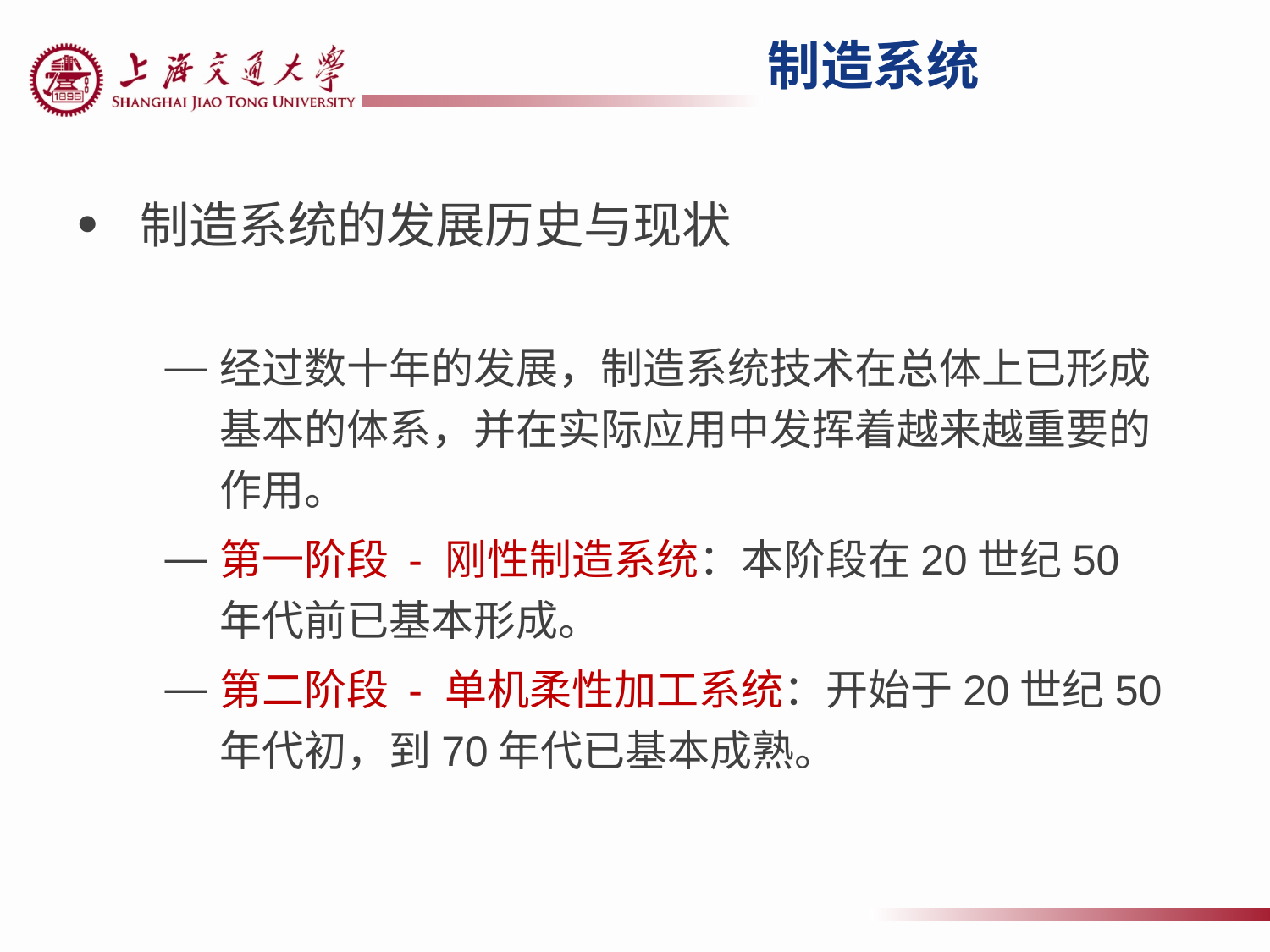

制造系统
制造系统的发展历史与现状

经过数十年的发展，制造系统技术在总体上已形成基本的体系，并在实际应用中发挥着越来越重要的作用。
第一阶段 - 刚性制造系统：本阶段在20世纪50年代前已基本形成。
第二阶段 - 单机柔性加工系统：开始于20世纪50年代初，到70年代已基本成熟。